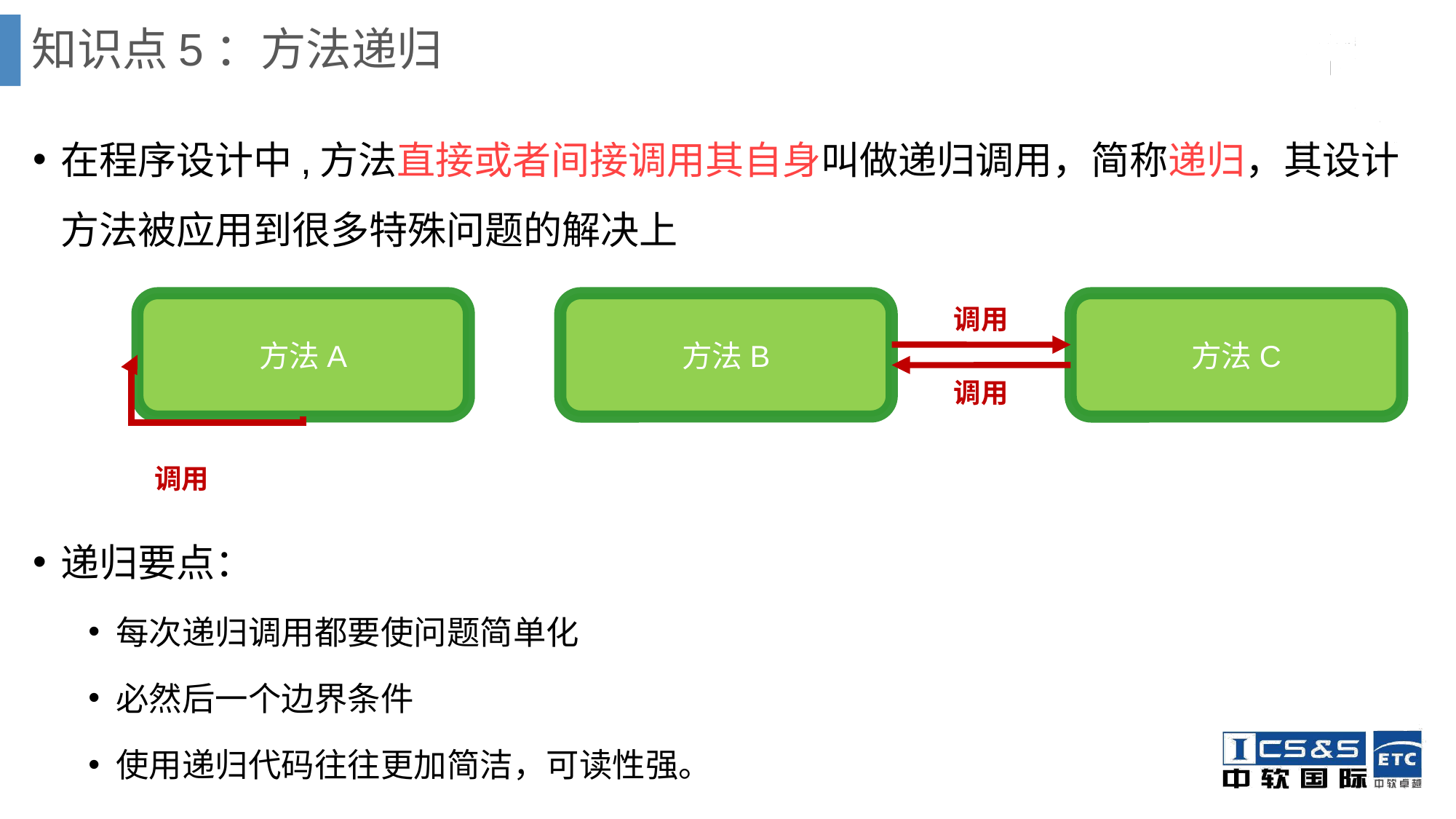

# 知识点5：方法递归
在程序设计中,方法直接或者间接调用其自身叫做递归调用，简称递归，其设计方法被应用到很多特殊问题的解决上

递归要点：
每次递归调用都要使问题简单化
必然后一个边界条件
使用递归代码往往更加简洁，可读性强。
方法B
方法C
方法A
调用

调用
调用